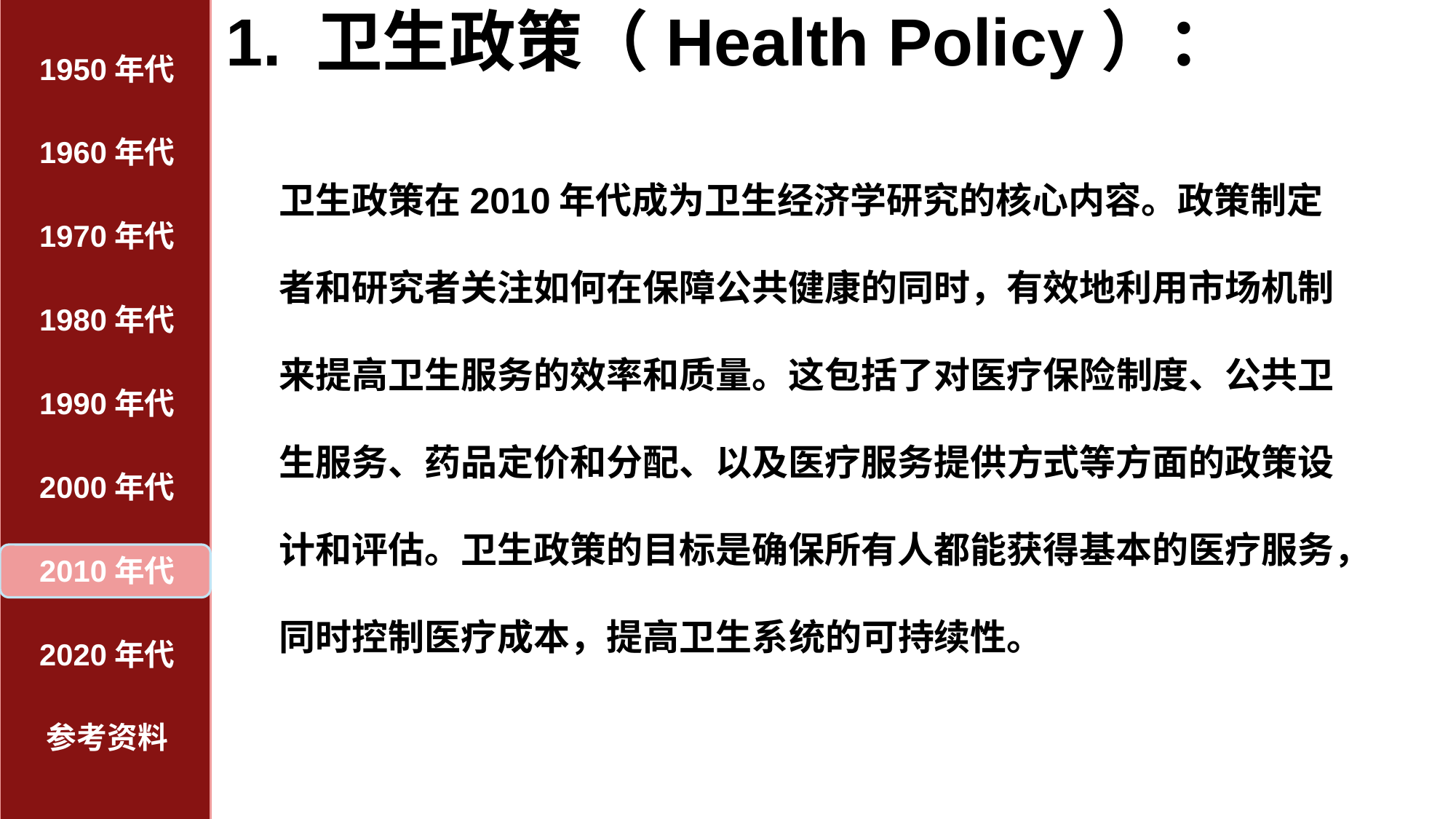

# 1. 卫生政策（Health Policy）：

1950年代
1960年代
卫生政策在2010年代成为卫生经济学研究的核心内容。政策制定者和研究者关注如何在保障公共健康的同时，有效地利用市场机制来提高卫生服务的效率和质量。这包括了对医疗保险制度、公共卫生服务、药品定价和分配、以及医疗服务提供方式等方面的政策设计和评估。卫生政策的目标是确保所有人都能获得基本的医疗服务，同时控制医疗成本，提高卫生系统的可持续性。
1970年代
1980年代

1990年代

2000年代

2010年代
2020年代
参考资料